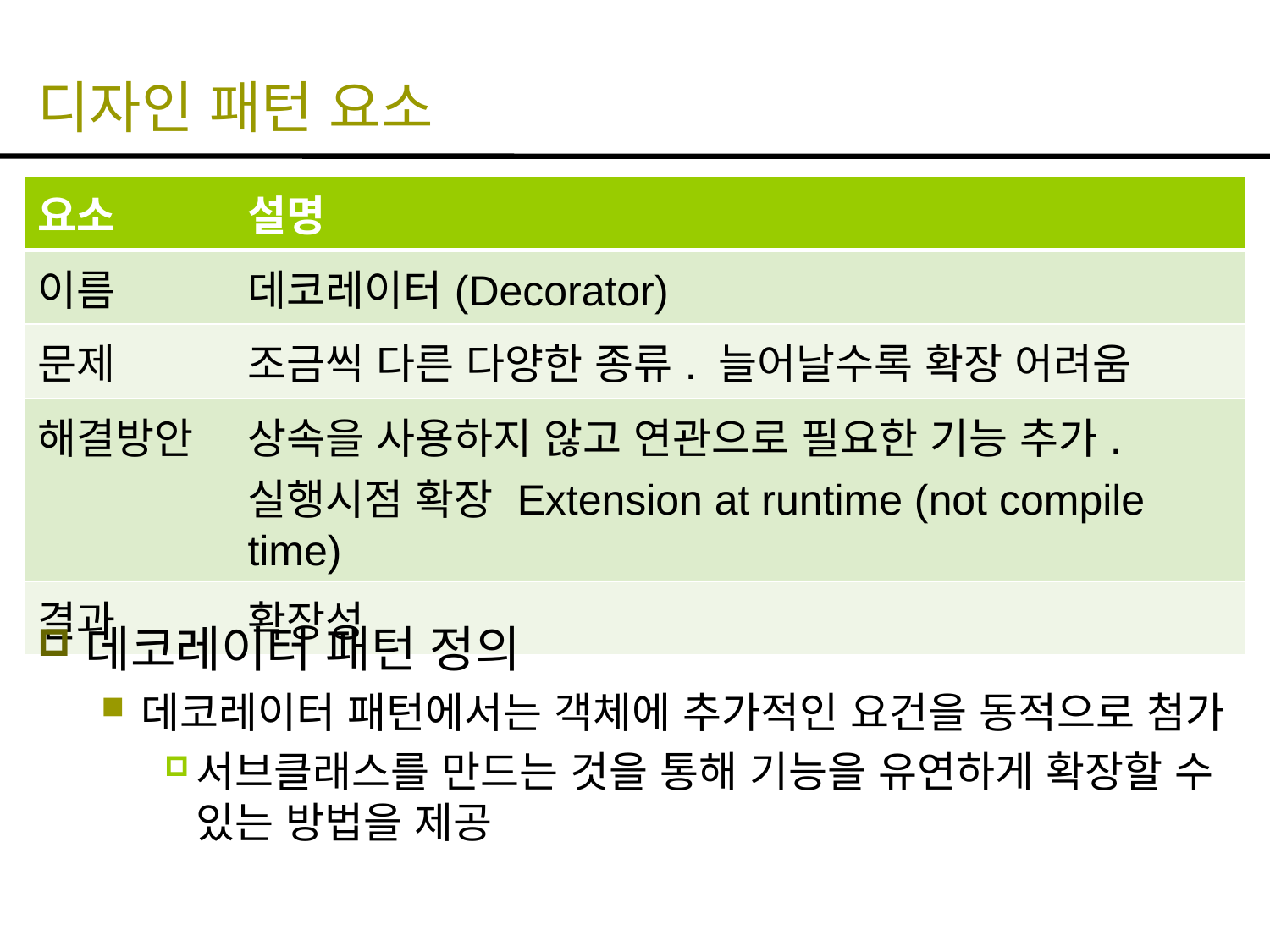

# 디자인 패턴 요소
| 요소 | 설명 |
| --- | --- |
| 이름 | 데코레이터(Decorator) |
| 문제 | 조금씩 다른 다양한 종류. 늘어날수록 확장 어려움 |
| 해결방안 | 상속을 사용하지 않고 연관으로 필요한 기능 추가. 실행시점 확장 Extension at runtime (not compile time) |
| 결과 | 확장성 |
데코레이터 패턴 정의
데코레이터 패턴에서는 객체에 추가적인 요건을 동적으로 첨가
서브클래스를 만드는 것을 통해 기능을 유연하게 확장할 수 있는 방법을 제공